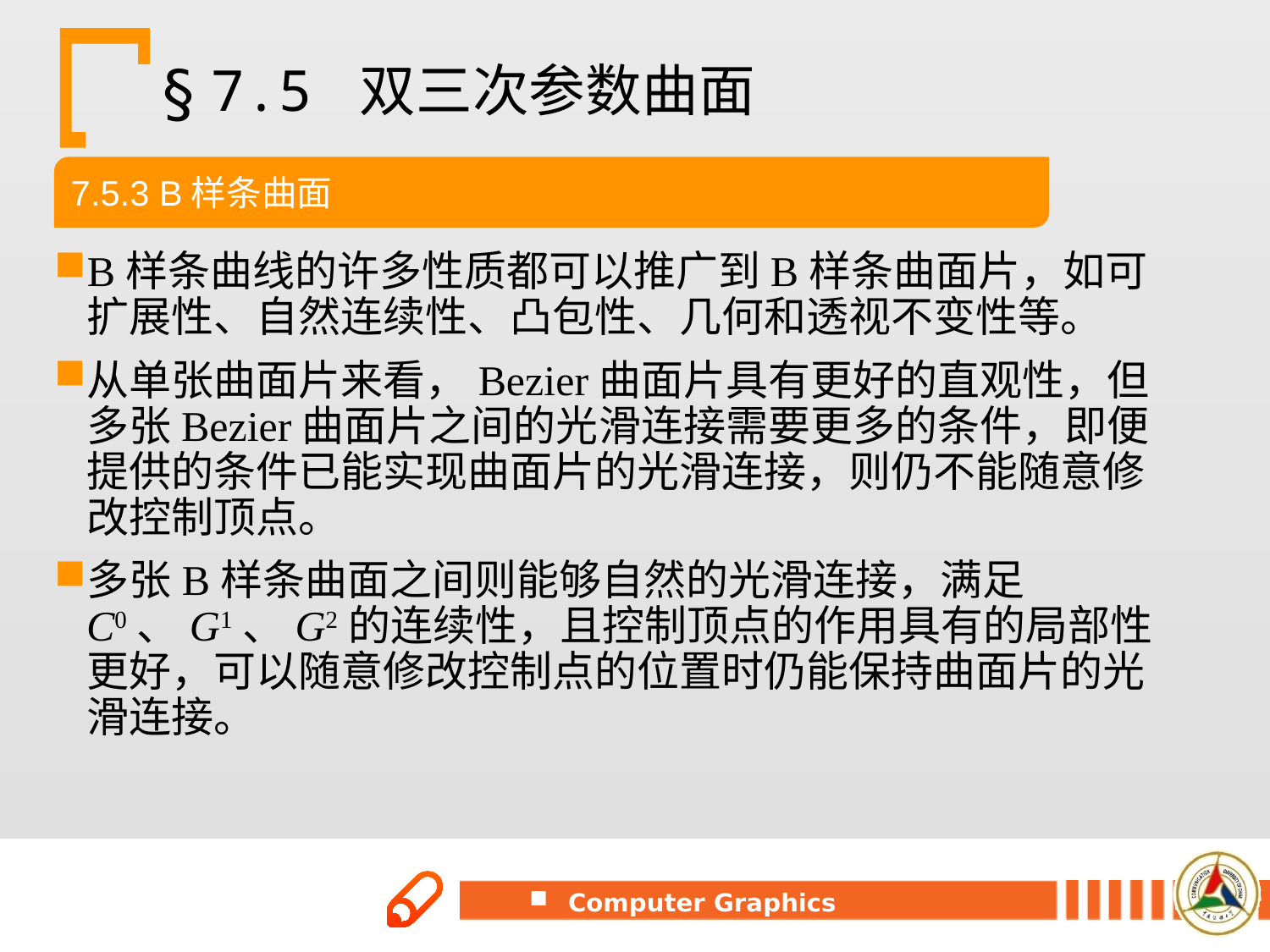

# § 7.5 双三次参数曲面
7.5.3 B样条曲面

B样条曲线的许多性质都可以推广到B样条曲面片，如可扩展性、自然连续性、凸包性、几何和透视不变性等。
从单张曲面片来看，Bezier曲面片具有更好的直观性，但多张Bezier曲面片之间的光滑连接需要更多的条件，即便提供的条件已能实现曲面片的光滑连接，则仍不能随意修改控制顶点。
多张B样条曲面之间则能够自然的光滑连接，满足C0、G1、G2的连续性，且控制顶点的作用具有的局部性更好，可以随意修改控制点的位置时仍能保持曲面片的光滑连接。